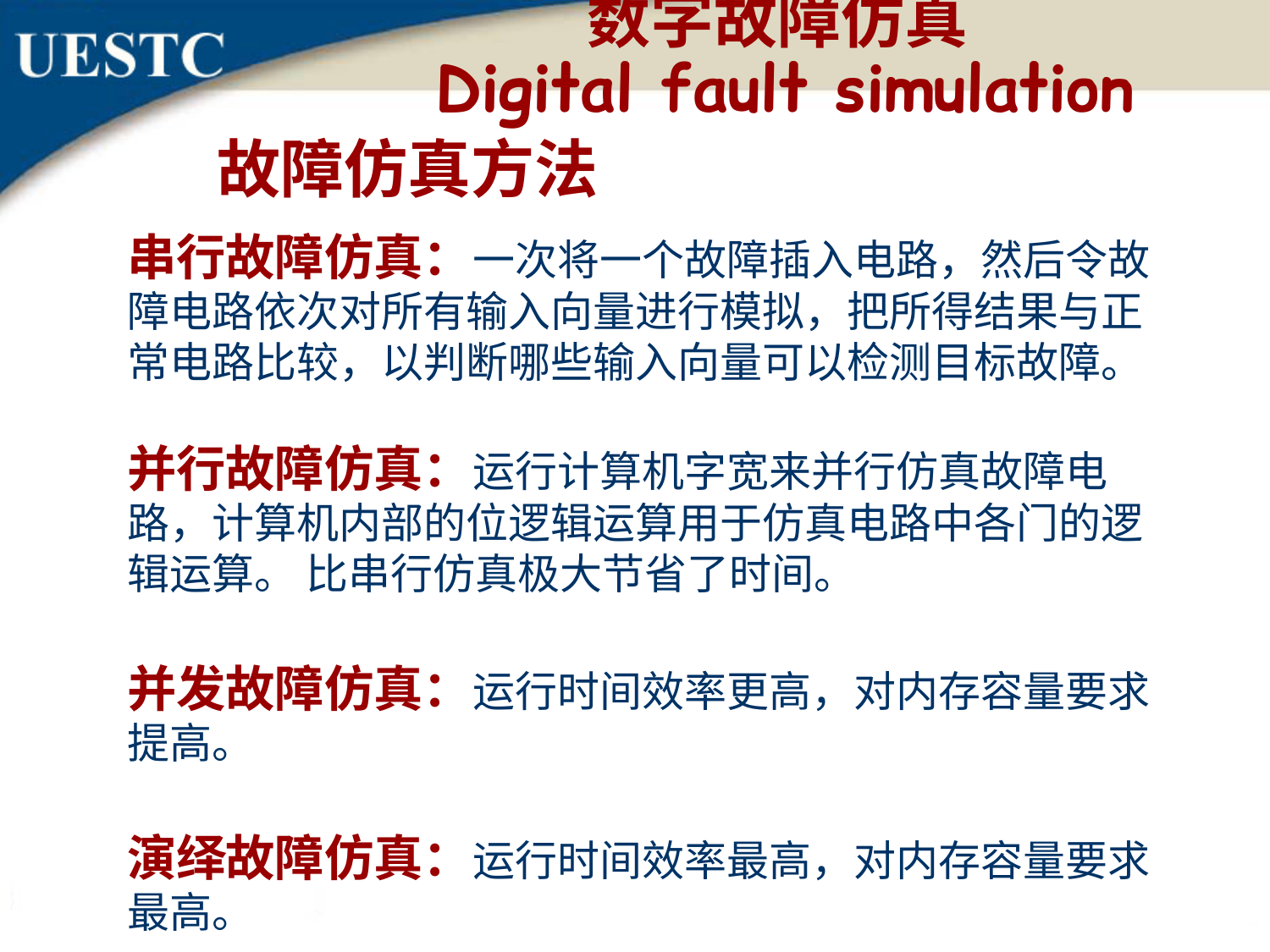

数字故障仿真
Digital fault simulation
故障仿真方法
串行故障仿真：一次将一个故障插入电路，然后令故障电路依次对所有输入向量进行模拟，把所得结果与正常电路比较，以判断哪些输入向量可以检测目标故障。

并行故障仿真：运行计算机字宽来并行仿真故障电路，计算机内部的位逻辑运算用于仿真电路中各门的逻辑运算。 比串行仿真极大节省了时间。

并发故障仿真：运行时间效率更高，对内存容量要求提高。

演绎故障仿真：运行时间效率最高，对内存容量要求最高。